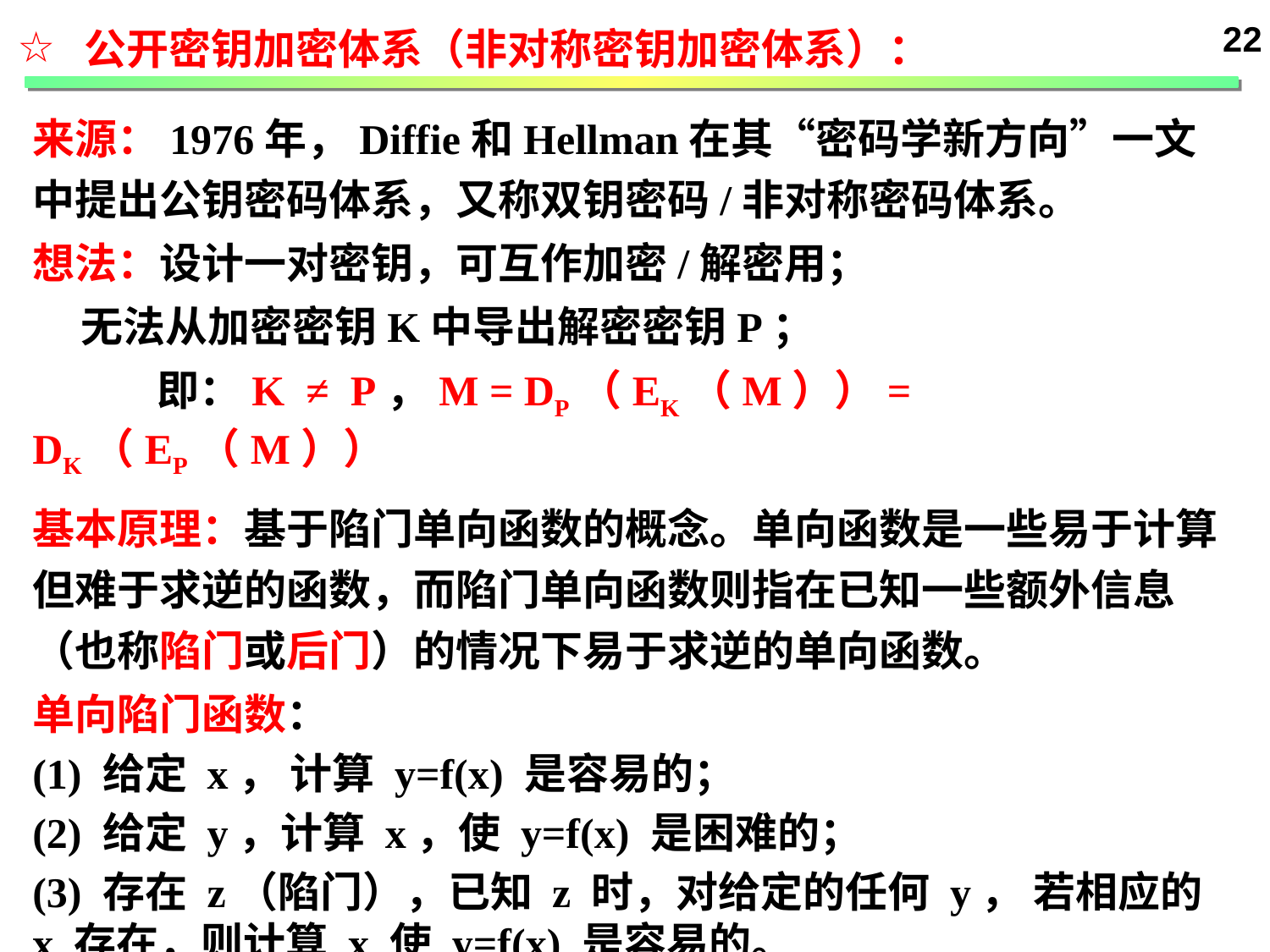

22
  公开密钥加密体系（非对称密钥加密体系）：

来源：1976年，Diffie和Hellman在其“密码学新方向”一文中提出公钥密码体系，又称双钥密码/非对称密码体系。
想法：设计一对密钥，可互作加密/解密用；
    无法从加密密钥K中导出解密密钥P；
            即：K  ≠  P，M = DP（EK（M））= DK（EP（M））
基本原理：基于陷门单向函数的概念。单向函数是一些易于计算但难于求逆的函数，而陷门单向函数则指在已知一些额外信息（也称陷门或后门）的情况下易于求逆的单向函数。
单向陷门函数：
(1) 给定 x， 计算 y=f(x) 是容易的；
(2) 给定 y，计算 x，使 y=f(x) 是困难的；
(3) 存在 z（陷门），已知 z 时，对给定的任何 y， 若相应的 x 存在，则计算 x 使 y=f(x) 是容易的。